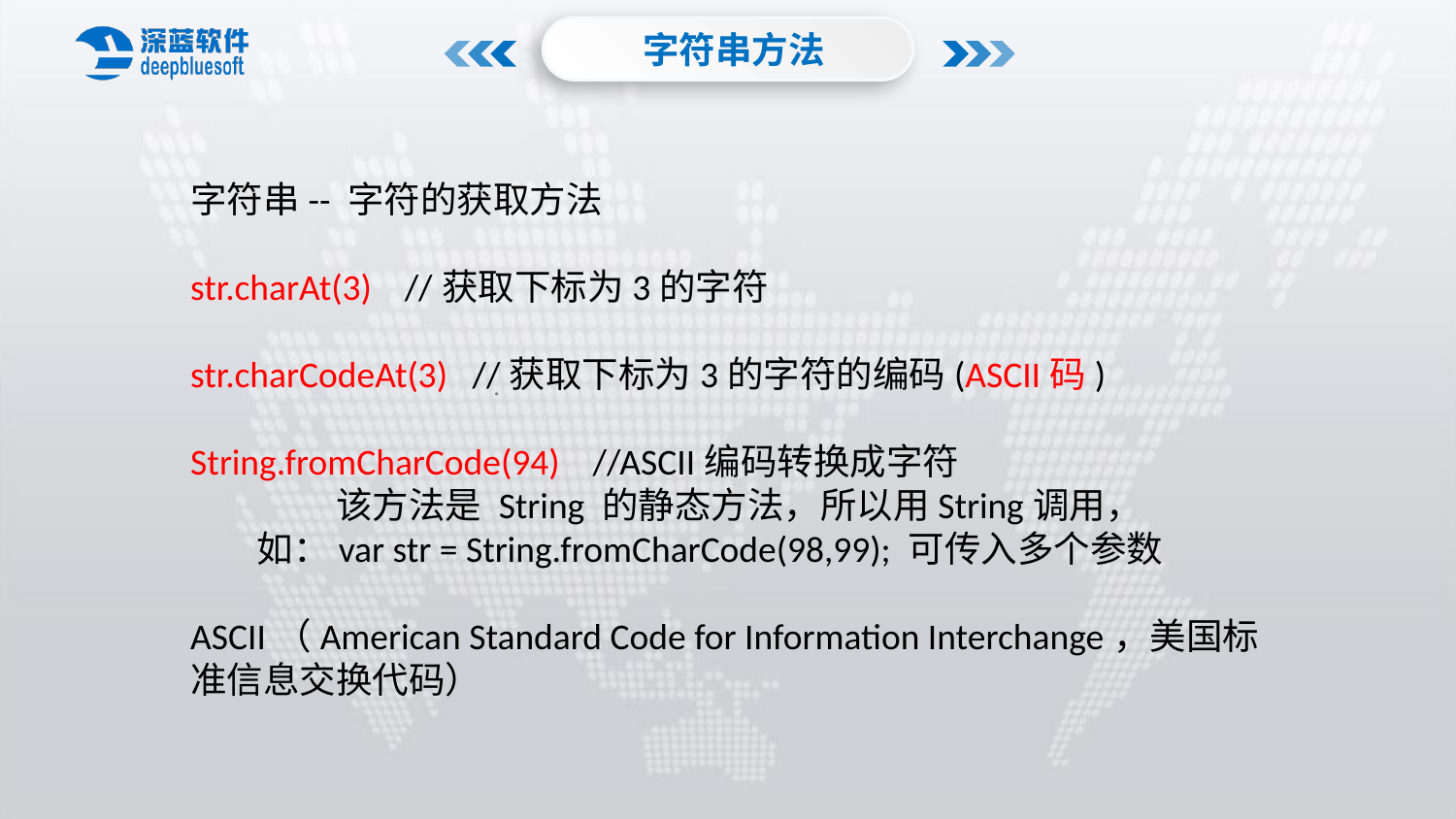

字符串方法

字符串-- 字符的获取方法

str.charAt(3)    //获取下标为3的字符

str.charCodeAt(3)   //获取下标为3的字符的编码(ASCII码)

String.fromCharCode(94)    //ASCII编码转换成字符
	该方法是 String 的静态方法，所以用String调用，
       如：var str = String.fromCharCode(98,99); 可传入多个参数

ASCII（American Standard Code for Information Interchange，美国标准信息交换代码）